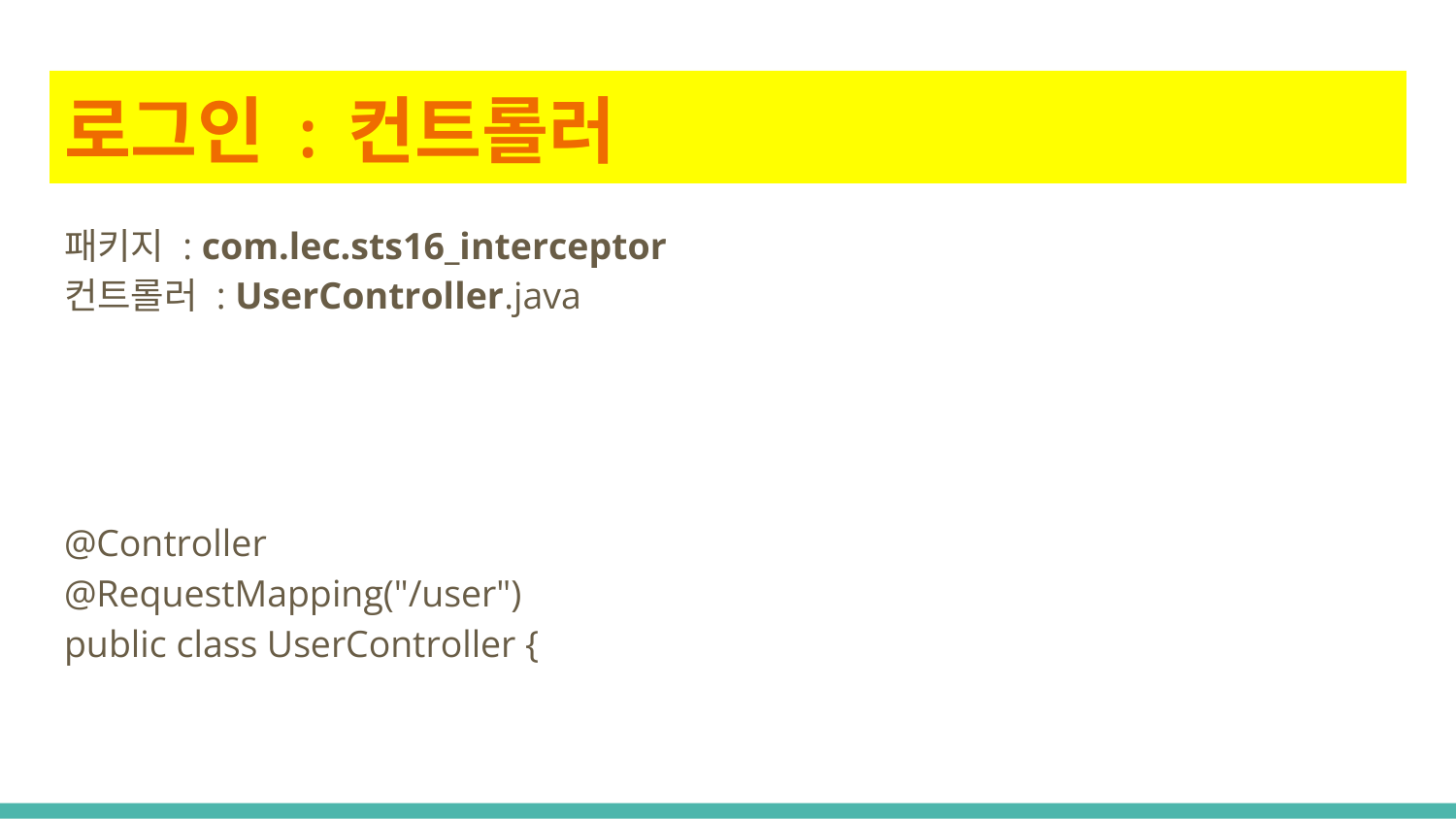

# 로그인 : 컨트롤러
패키지 : com.lec.sts16_interceptor
컨트롤러 : UserController.java

@Controller
@RequestMapping("/user")
public class UserController {